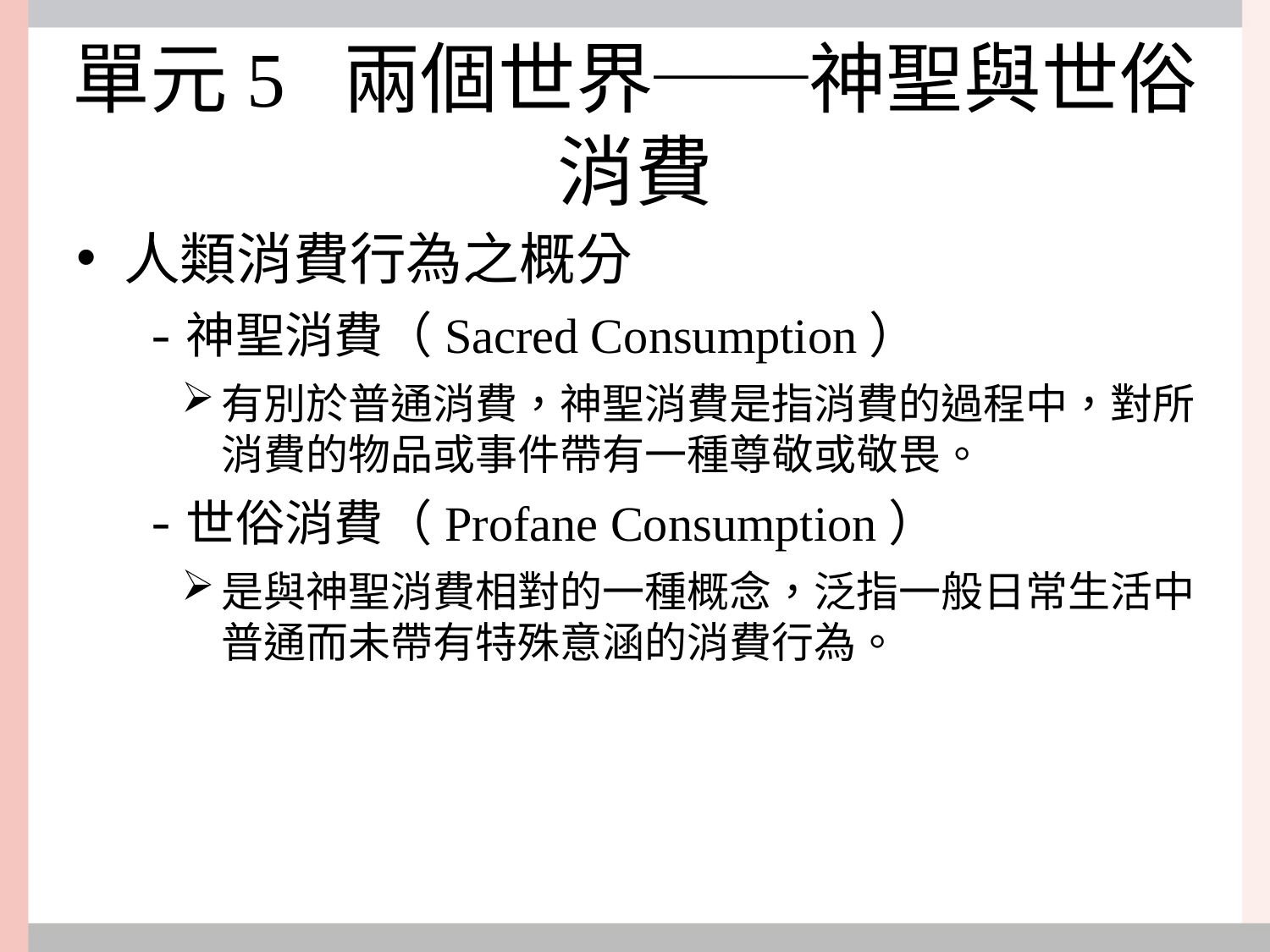

單元5  兩個世界──神聖與世俗消費
人類消費行為之概分
神聖消費（Sacred Consumption）
有別於普通消費，神聖消費是指消費的過程中，對所消費的物品或事件帶有一種尊敬或敬畏。
世俗消費（Profane Consumption）
是與神聖消費相對的一種概念，泛指一般日常生活中普通而未帶有特殊意涵的消費行為。